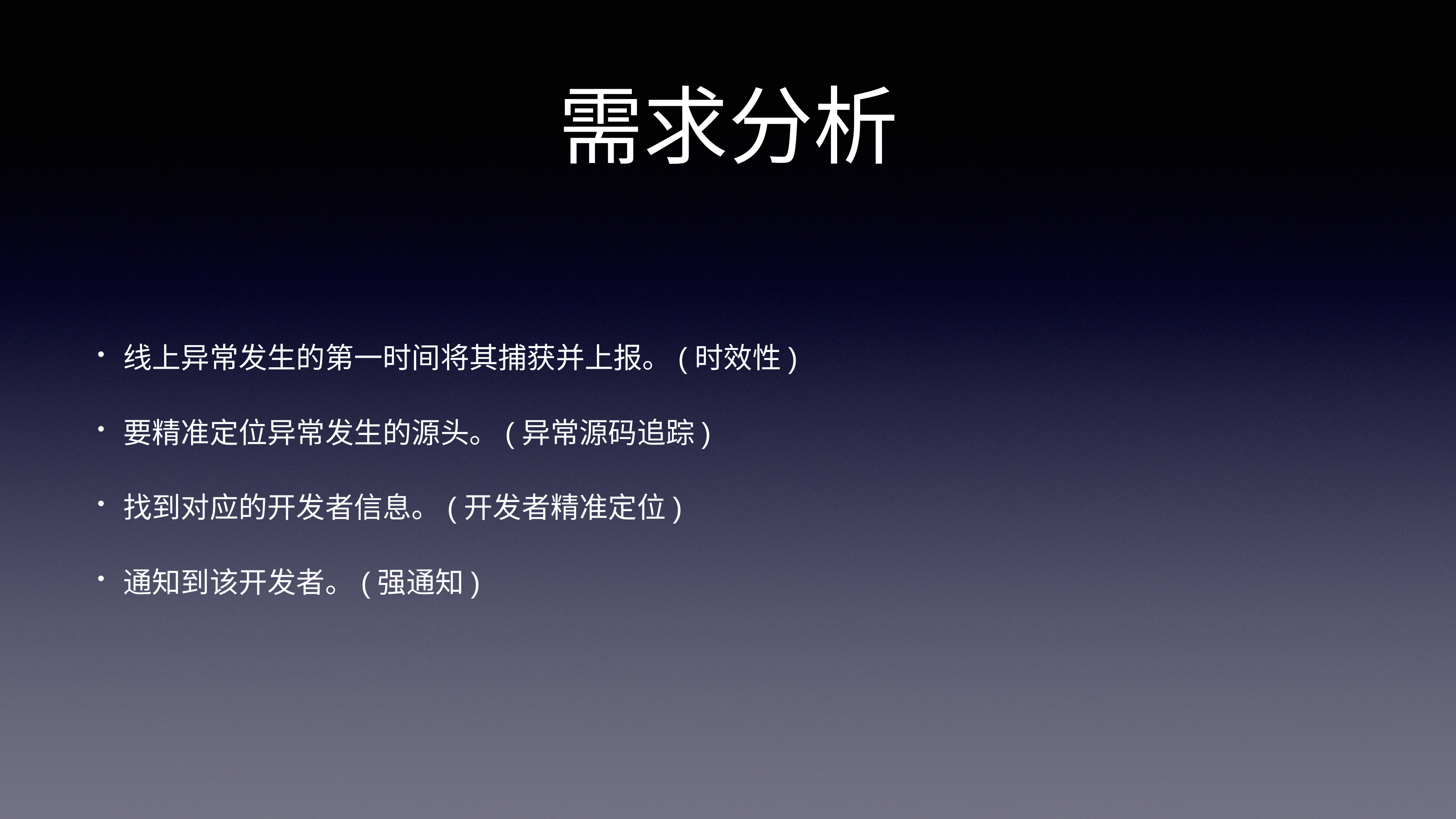

# 需求分析
线上异常发生的第一时间将其捕获并上报。(时效性)
要精准定位异常发生的源头。(异常源码追踪)
找到对应的开发者信息。(开发者精准定位)
通知到该开发者。(强通知)